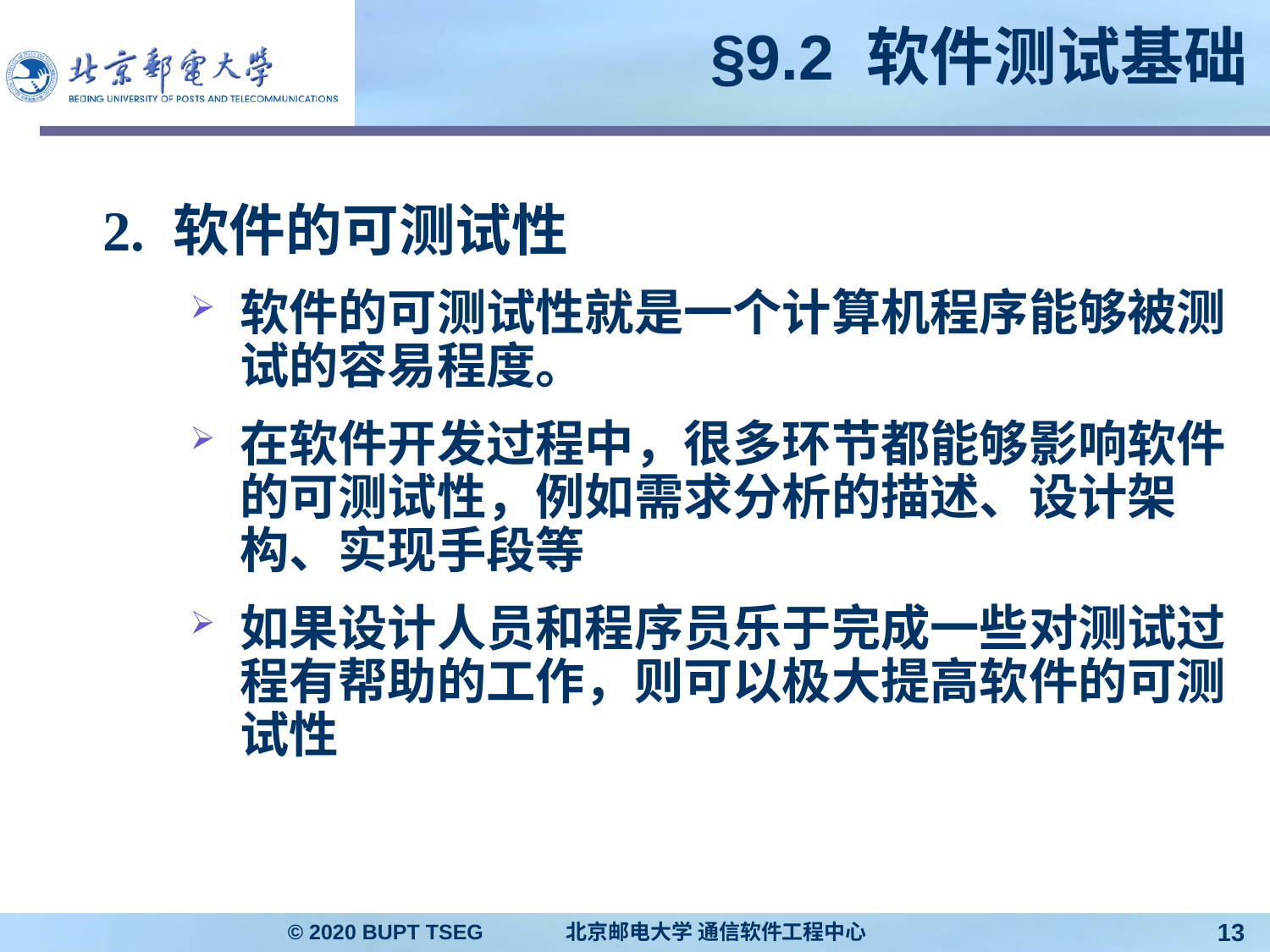

# §9.2 软件测试基础
2. 软件的可测试性
软件的可测试性就是一个计算机程序能够被测试的容易程度。
在软件开发过程中，很多环节都能够影响软件的可测试性，例如需求分析的描述、设计架构、实现手段等
如果设计人员和程序员乐于完成一些对测试过程有帮助的工作，则可以极大提高软件的可测试性
© 2020 BUPT TSEG             北京邮电大学 通信软件工程中心